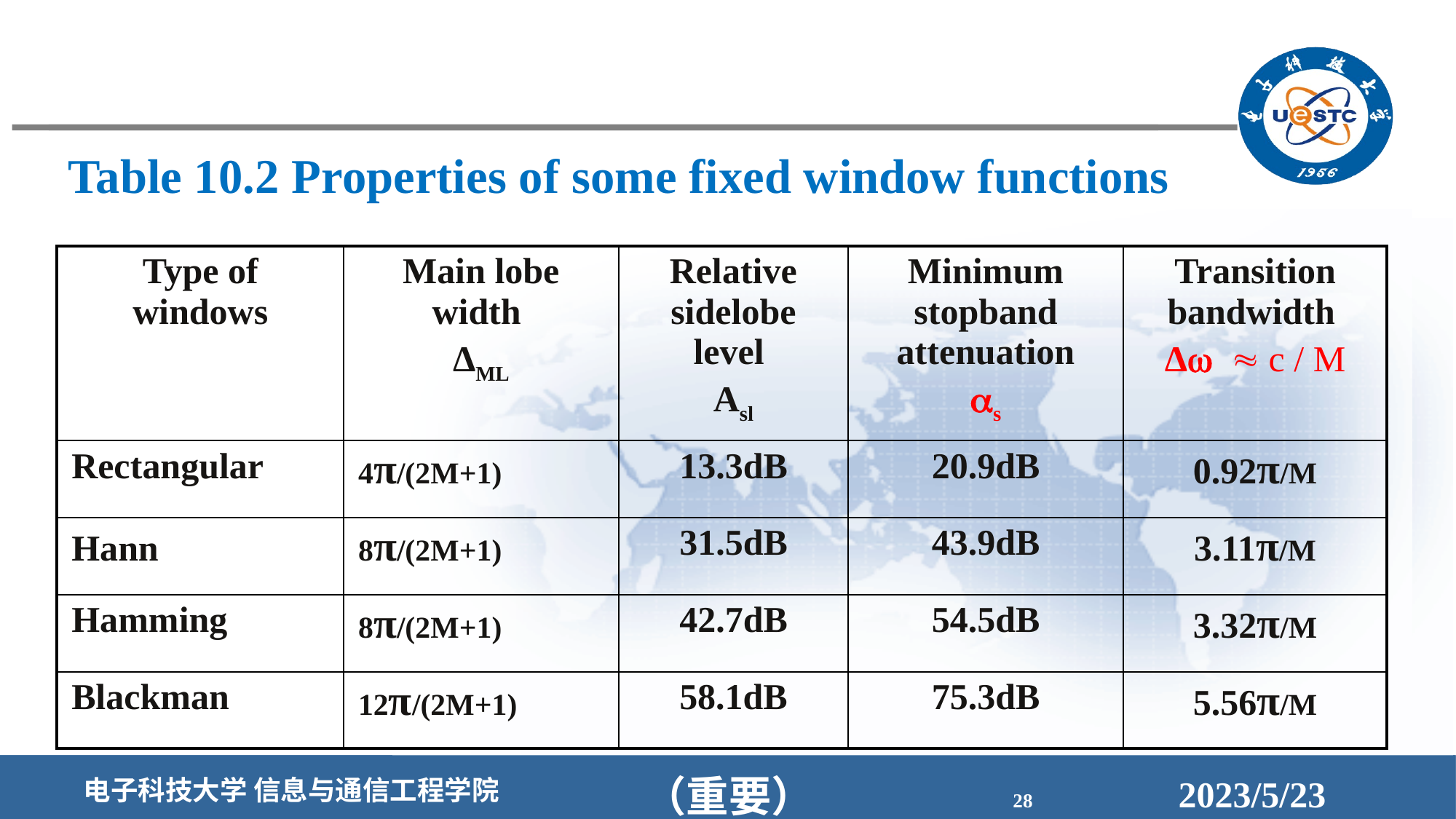

Table 10.2 Properties of some fixed window functions
| Type of windows | Main lobe width ΔML | Relative sidelobe level Asl | Minimum stopband attenuation αs | Transition bandwidth Δω ≈ c / M |
| --- | --- | --- | --- | --- |
| Rectangular | 4π/(2M+1) | 13.3dB | 20.9dB | 0.92π/M |
| Hann | 8π/(2M+1) | 31.5dB | 43.9dB | 3.11π/M |
| Hamming | 8π/(2M+1) | 42.7dB | 54.5dB | 3.32π/M |
| Blackman | 12π/(2M+1) | 58.1dB | 75.3dB | 5.56π/M |
（重要）